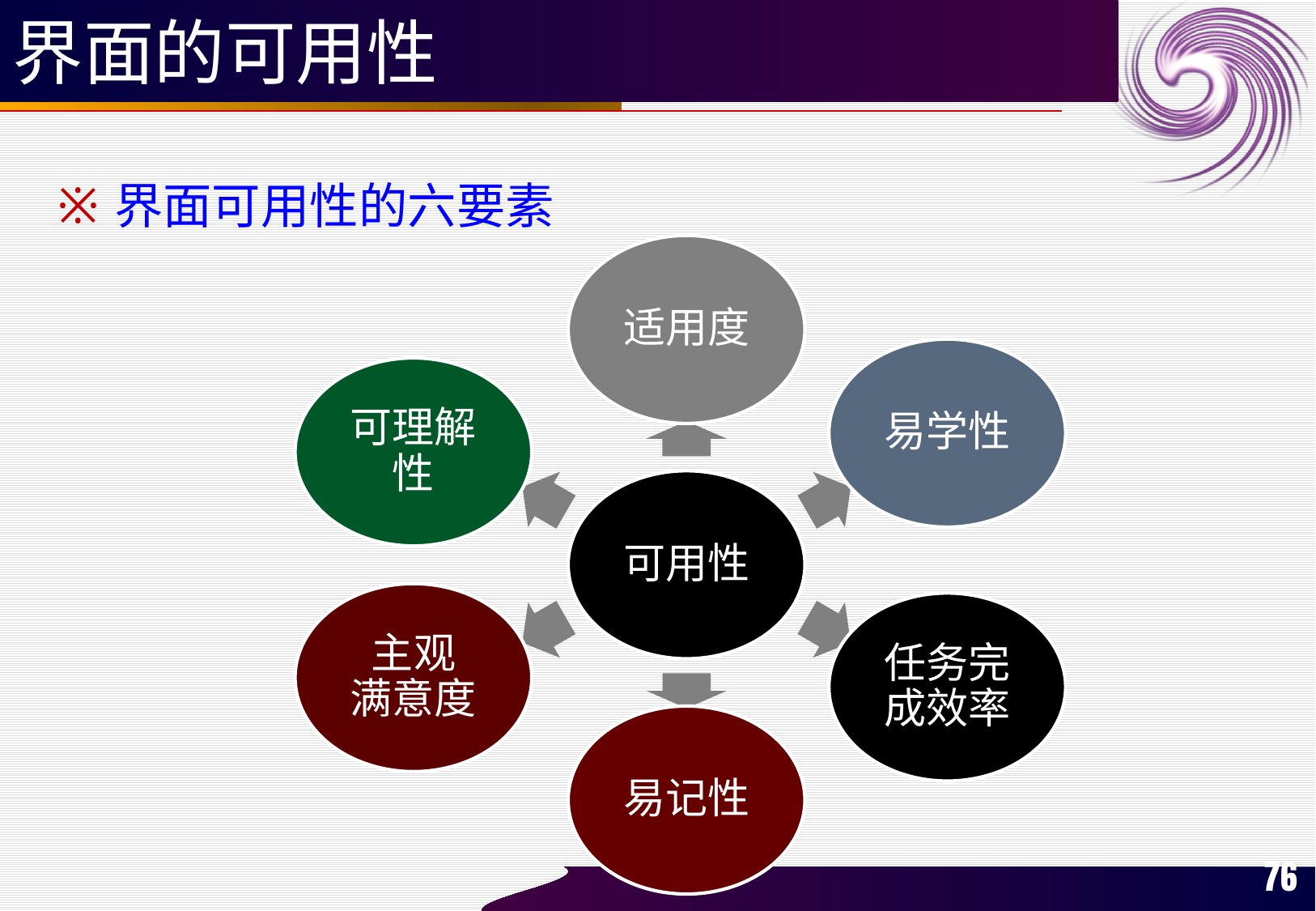

# 界面的可用性
界面可用性的六要素
适用度
易学性
可理解性

可用性
主观
满意度
任务完成效率

易记性
76